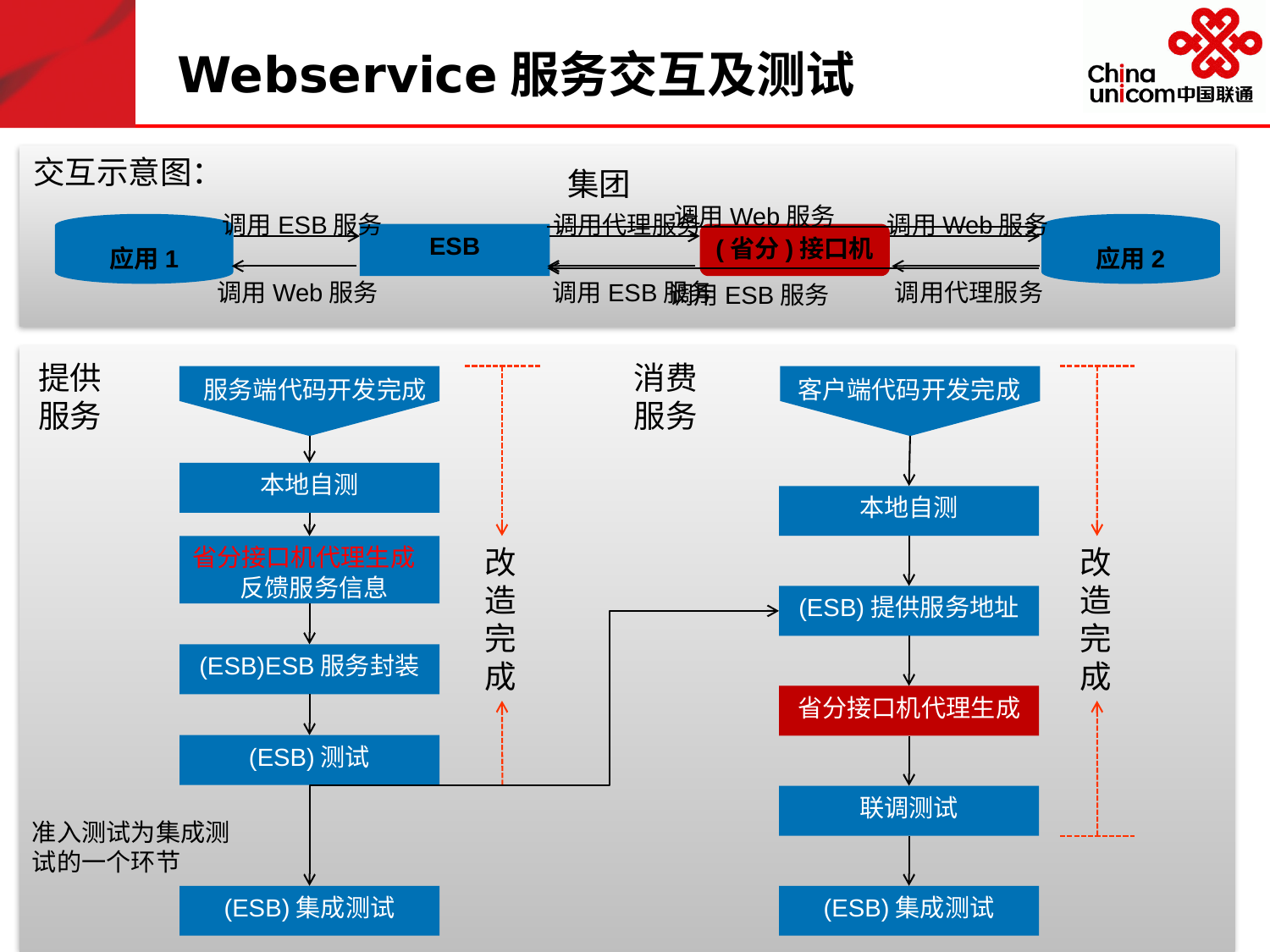

# Webservice服务交互及测试

交互示意图：
集团
调用Web服务
调用ESB服务
调用ESB服务
调用代理服务
调用Web服务
(省分)接口机
调用ESB服务
调用代理服务
应用1
应用2
ESB
调用Web服务

提供服务
消费服务
服务端代码开发完成
客户端代码开发完成
本地自测
本地自测
省分接口机代理生成
反馈服务信息
改造完成
改造完成
(ESB)提供服务地址
(ESB)ESB服务封装
省分接口机代理生成
(ESB)测试
联调测试
准入测试为集成测试的一个环节
(ESB)集成测试
(ESB)集成测试